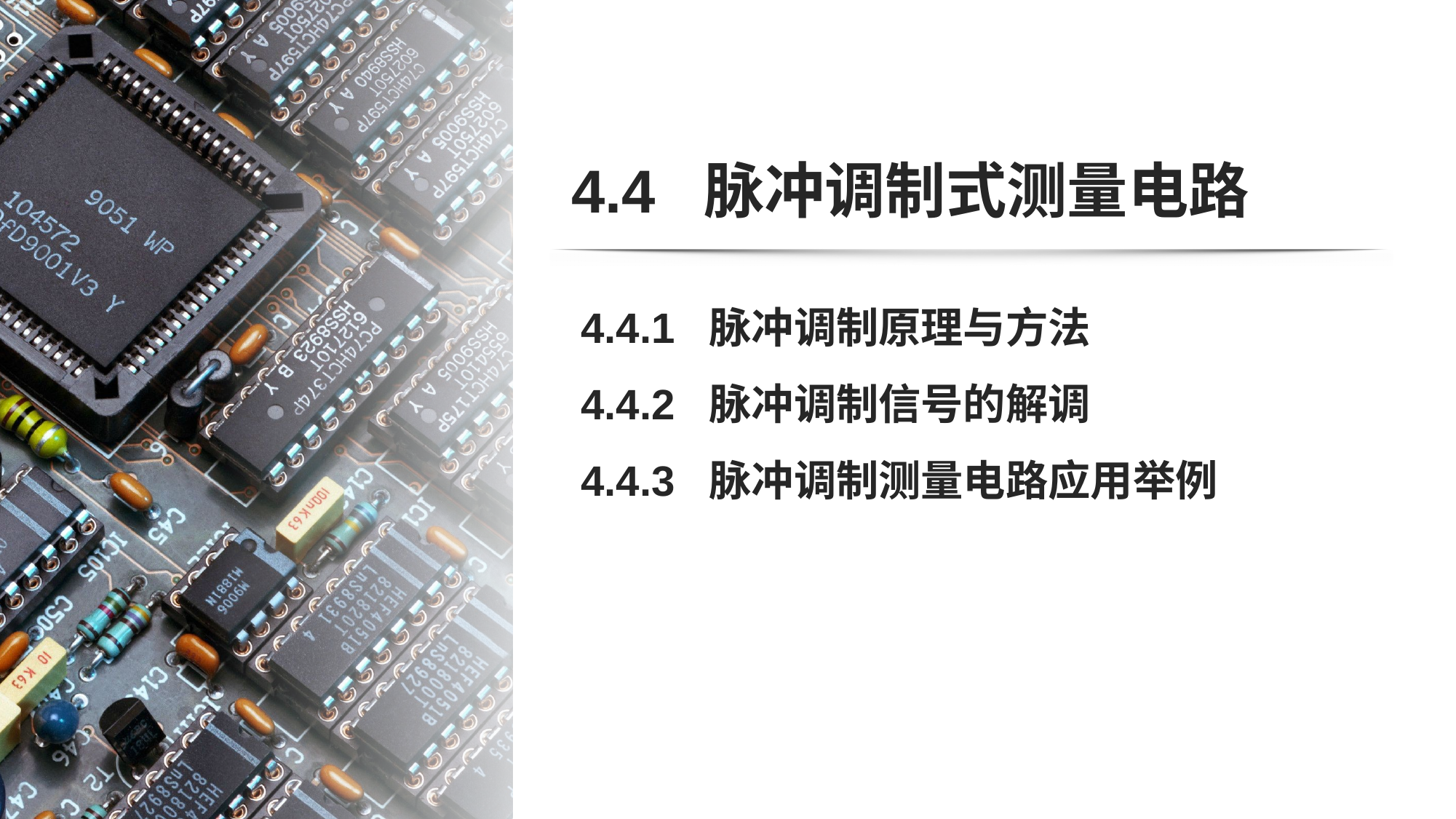

# 4.4  脉冲调制式测量电路
4.4.1  脉冲调制原理与方法
4.4.2  脉冲调制信号的解调
4.4.3  脉冲调制测量电路应用举例